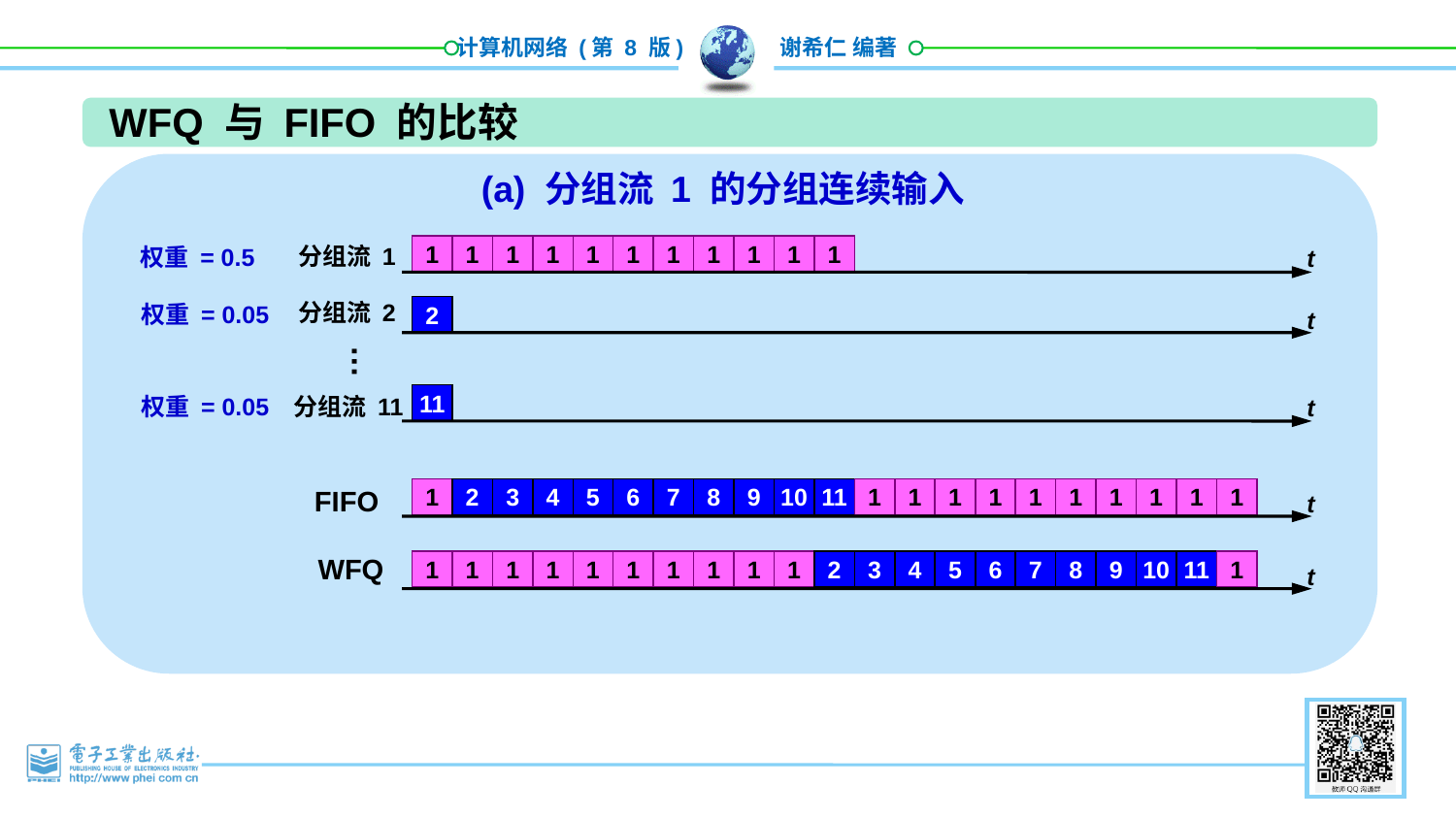

WFQ 与 FIFO 的比较

(a) 分组流 1 的分组连续输入
分组流 1
权重 = 0.5
1
1
1
1
1
1
1
1
1
1
1
t

分组流 2
权重 = 0.05
2
t

…
分组流 11
11
权重 = 0.05
t

FIFO
1
2
3
4
5
6
7
8
9
10
11
1
1
1
1
1
1
1
1
1
1
t

WFQ
1
1
1
1
1
1
1
1
1
1
2
3
4
5
6
7
8
9
10
11
1
t